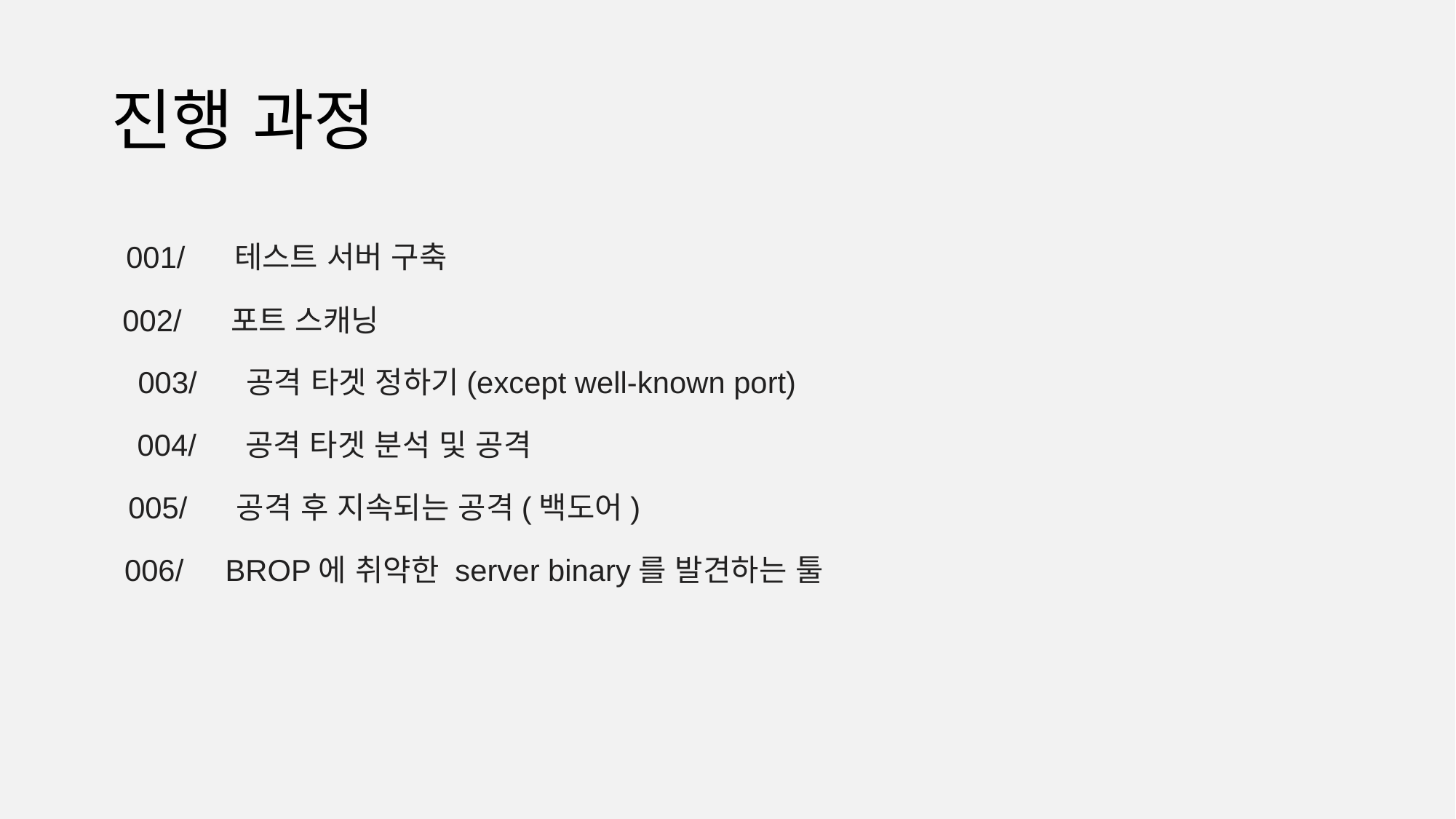

# 진행 과정
001/     테스트 서버 구축

002/     포트 스캐닝

003/     공격 타겟 정하기(except well-known port)

004/     공격 타겟 분석 및 공격

005/     공격 후 지속되는 공격(백도어)

006/     BROP에 취약한 server binary를 발견하는 툴